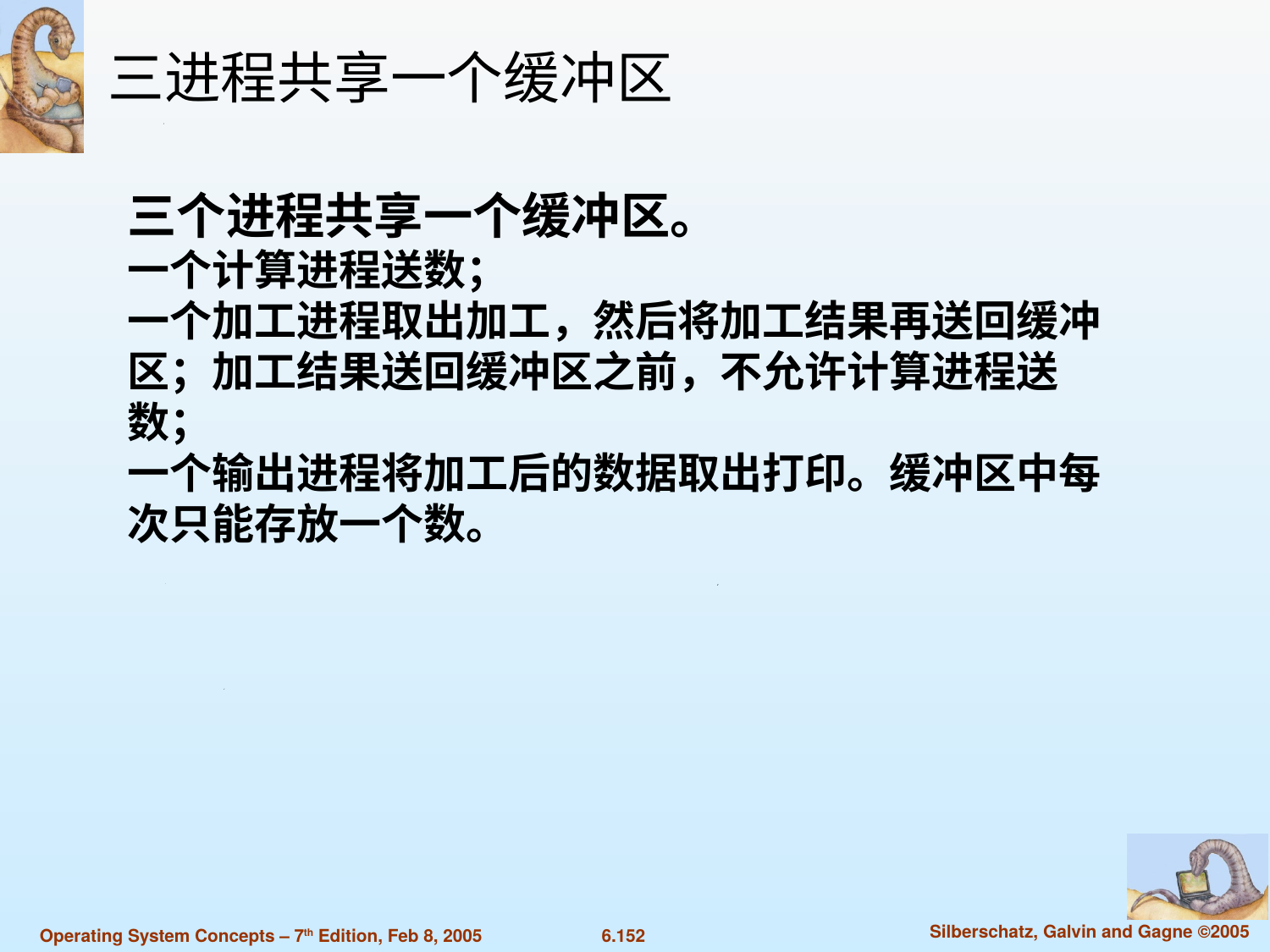

三进程共享一个缓冲区
三个进程共享一个缓冲区。
一个计算进程送数；
一个加工进程取出加工，然后将加工结果再送回缓冲区；加工结果送回缓冲区之前，不允许计算进程送数；
一个输出进程将加工后的数据取出打印。缓冲区中每次只能存放一个数。